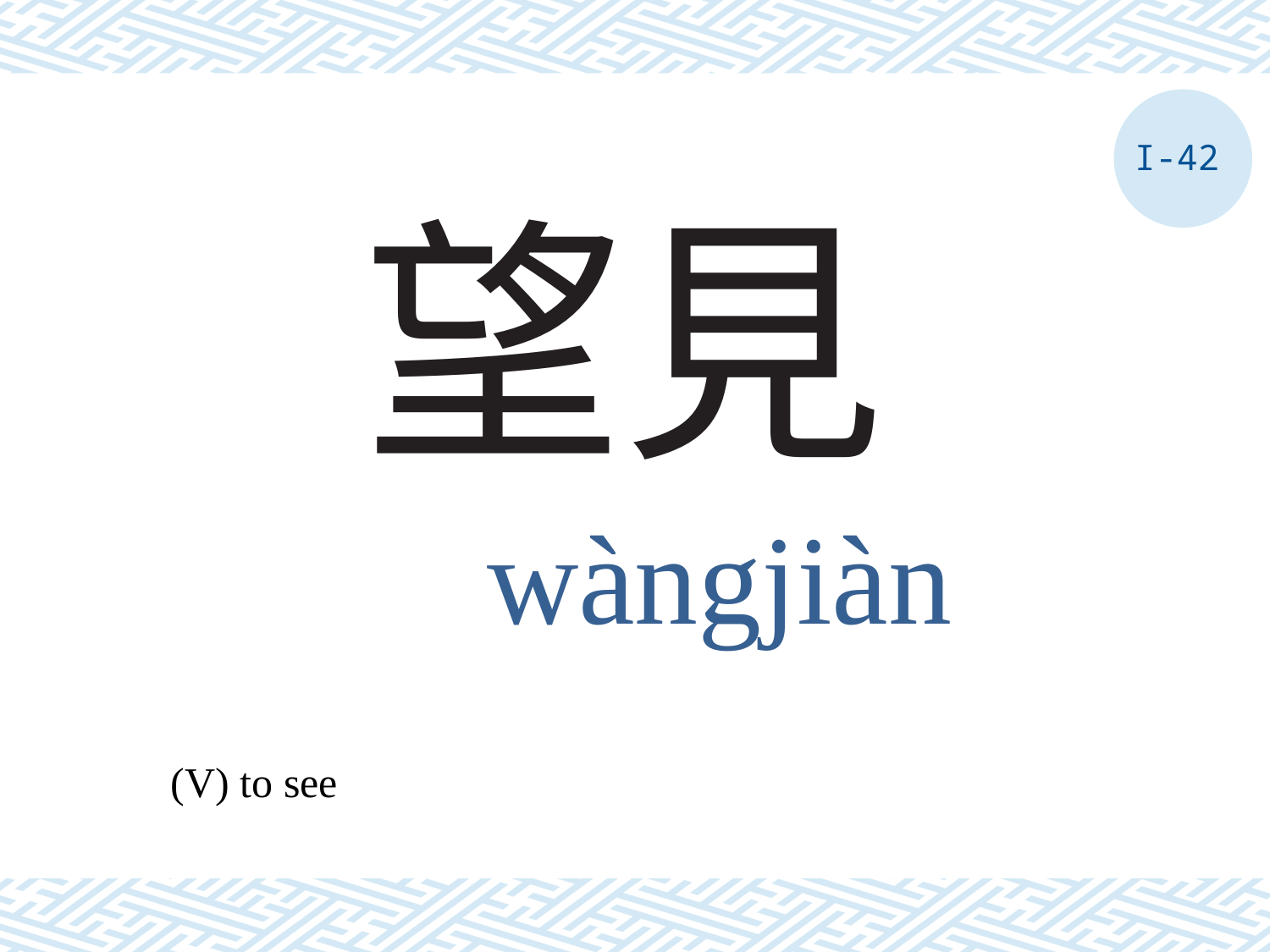

I-42
# 望見
wàngjiàn
(V) to see